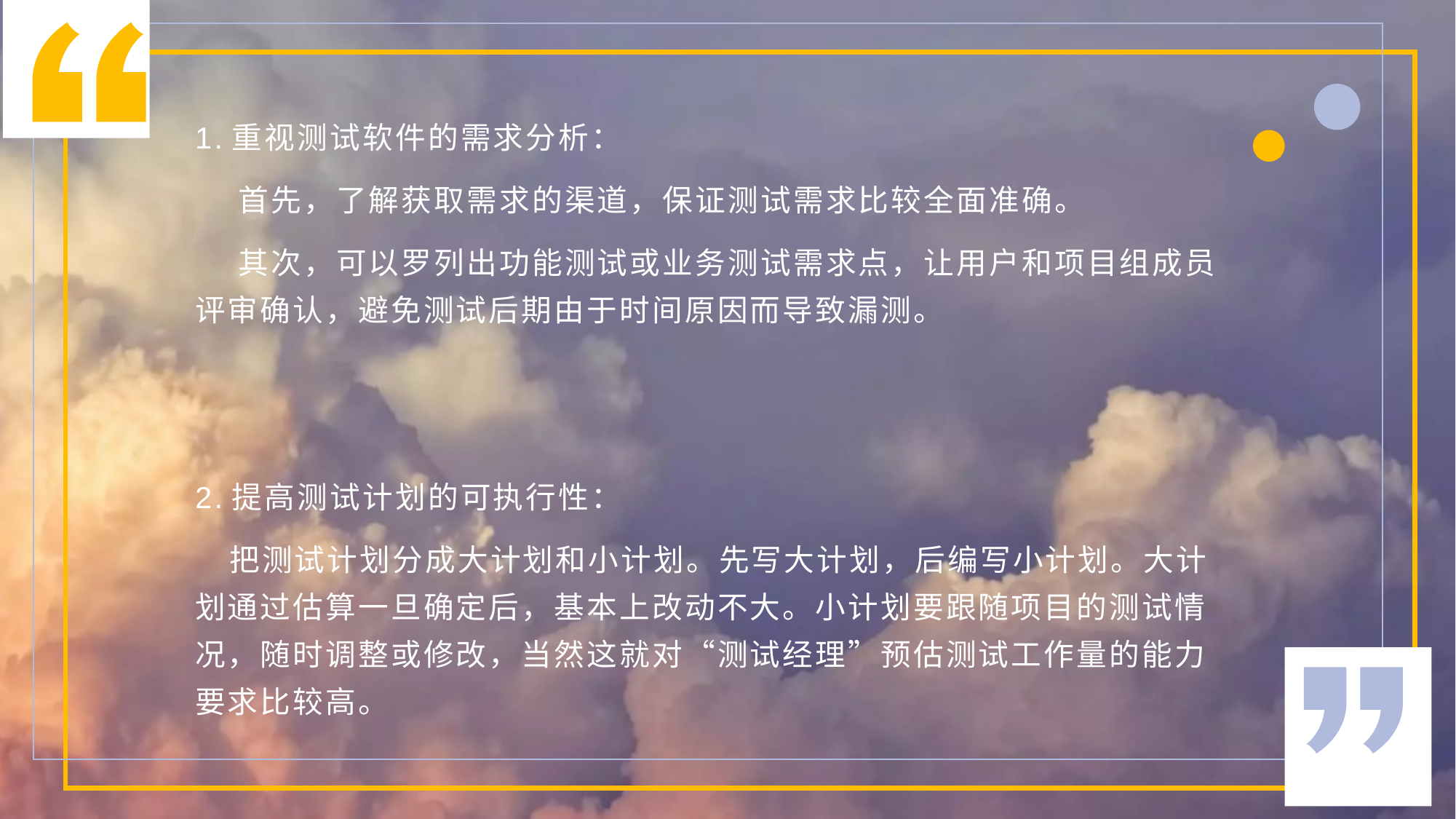

1.重视测试软件的需求分析：
    首先，了解获取需求的渠道，保证测试需求比较全面准确。
    其次，可以罗列出功能测试或业务测试需求点，让用户和项目组成员评审确认，避免测试后期由于时间原因而导致漏测。

2.提高测试计划的可执行性：
   把测试计划分成大计划和小计划。先写大计划，后编写小计划。大计划通过估算一旦确定后，基本上改动不大。小计划要跟随项目的测试情况，随时调整或修改，当然这就对“测试经理”预估测试工作量的能力要求比较高。